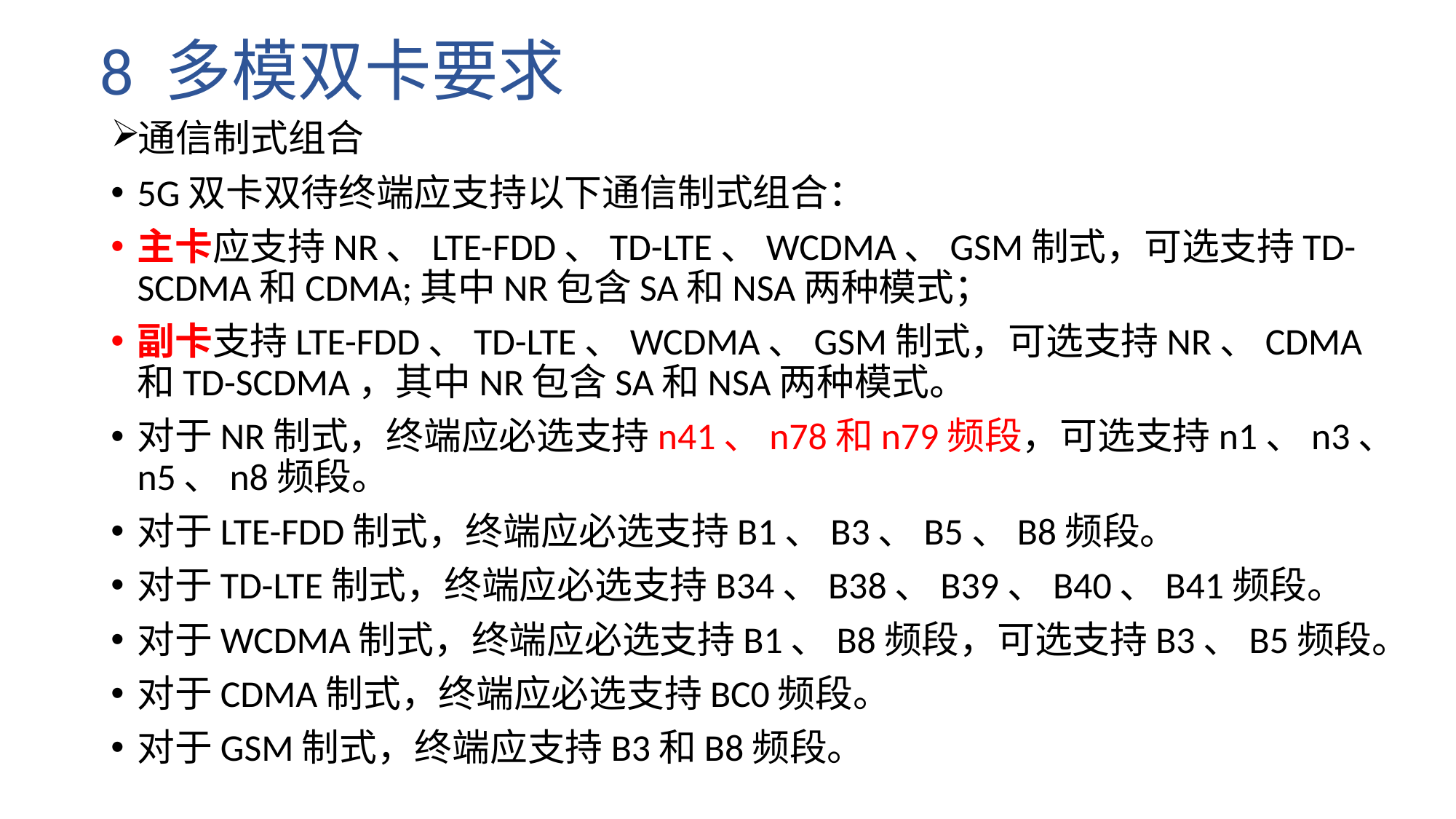

# 8 多模双卡要求
通信制式组合
5G双卡双待终端应支持以下通信制式组合：
主卡应支持NR、LTE-FDD、TD-LTE、WCDMA、GSM制式，可选支持TD-SCDMA和CDMA;其中NR包含SA和NSA两种模式；
副卡支持LTE-FDD、TD-LTE、WCDMA、GSM制式，可选支持NR、CDMA和TD-SCDMA，其中NR包含SA和NSA两种模式。
对于NR制式，终端应必选支持n41、n78和n79频段，可选支持n1、n3、n5、n8频段。
对于LTE-FDD制式，终端应必选支持B1、B3、B5、B8频段。
对于TD-LTE制式，终端应必选支持B34、B38、B39、B40、B41频段。
对于WCDMA制式，终端应必选支持B1、B8频段，可选支持B3、B5频段。
对于CDMA制式，终端应必选支持BC0频段。
对于GSM制式，终端应支持B3和B8频段。